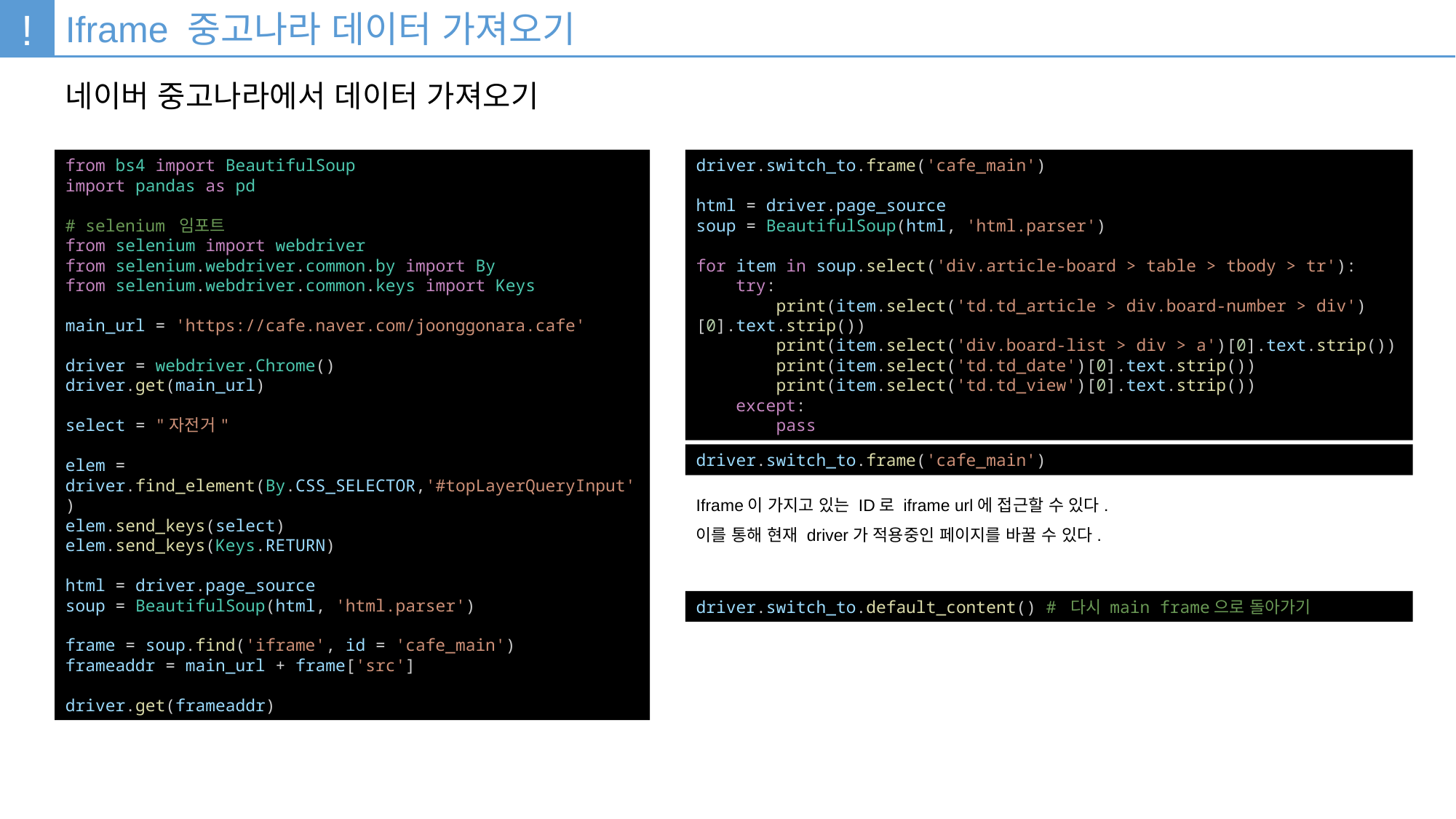

!
Iframe 중고나라 데이터 가져오기
네이버 중고나라에서 데이터 가져오기
from bs4 import BeautifulSoup
import pandas as pd
# selenium 임포트
from selenium import webdriver
from selenium.webdriver.common.by import By
from selenium.webdriver.common.keys import Keys
main_url = 'https://cafe.naver.com/joonggonara.cafe'
driver = webdriver.Chrome()
driver.get(main_url)
select = "자전거"
elem = driver.find_element(By.CSS_SELECTOR,'#topLayerQueryInput')
elem.send_keys(select)
elem.send_keys(Keys.RETURN)
html = driver.page_source
soup = BeautifulSoup(html, 'html.parser')
frame = soup.find('iframe', id = 'cafe_main')
frameaddr = main_url + frame['src']

driver.get(frameaddr)
driver.switch_to.frame('cafe_main')
html = driver.page_source
soup = BeautifulSoup(html, 'html.parser')
for item in soup.select('div.article-board > table > tbody > tr'):
    try:
        print(item.select('td.td_article > div.board-number > div')[0].text.strip())
        print(item.select('div.board-list > div > a')[0].text.strip())
        print(item.select('td.td_date')[0].text.strip())
        print(item.select('td.td_view')[0].text.strip())
    except:
        pass
driver.switch_to.frame('cafe_main')
Iframe이 가지고 있는 ID로 iframe url에 접근할 수 있다.
이를 통해 현재 driver가 적용중인 페이지를 바꿀 수 있다.
driver.switch_to.default_content() # 다시 main frame으로 돌아가기